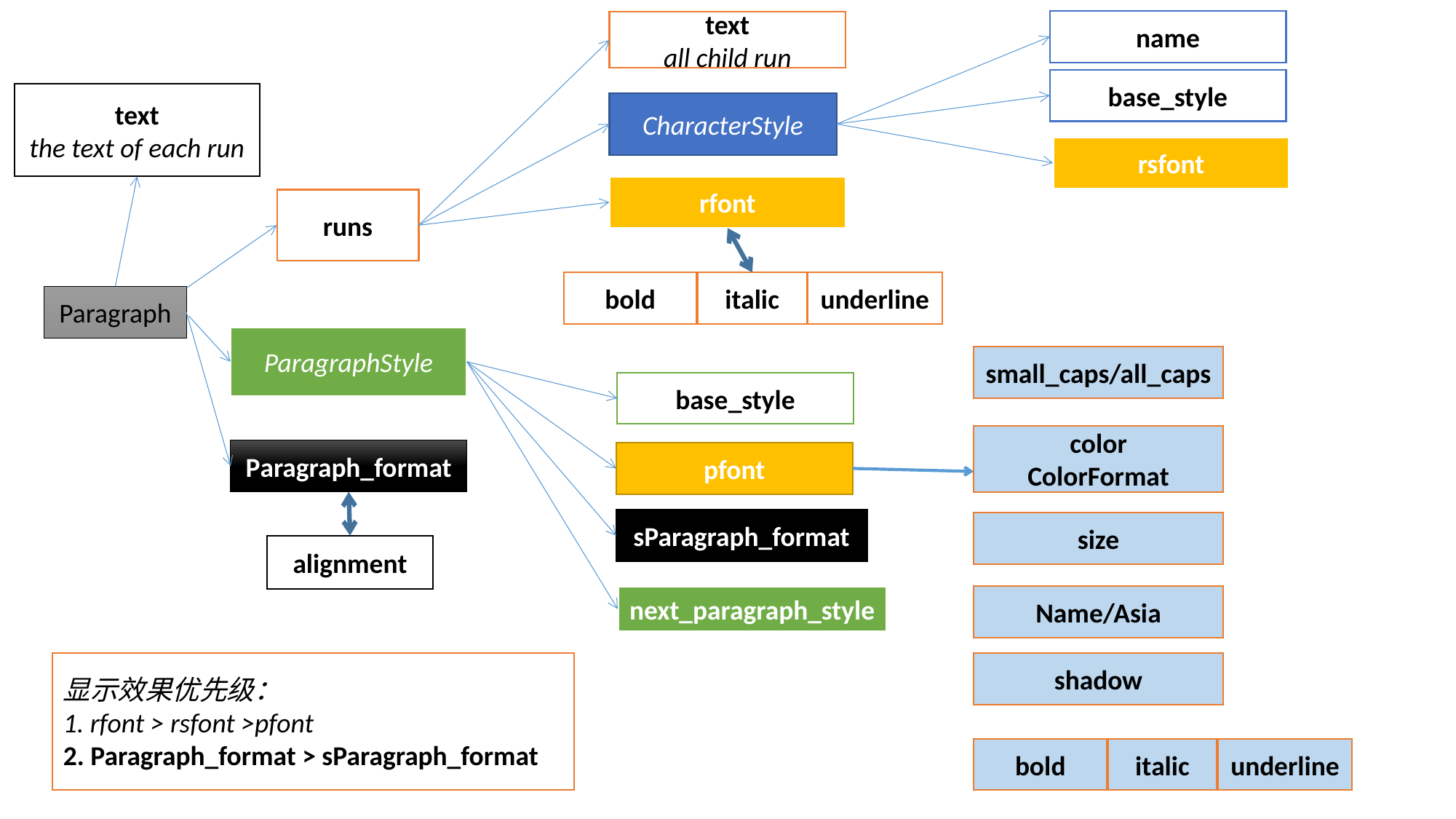

name
text
all child run
base_style
text
the text of each run
CharacterStyle
rsfont
rfont
runs
bold
italic
underline
Paragraph
ParagraphStyle
small_caps/all_caps
color
ColorFormat
size
Name/Asia
shadow
bold
italic
underline
base_style
Paragraph_format
pfont
sParagraph_format
alignment
next_paragraph_style
显示效果优先级：
1. rfont > rsfont >pfont
2. Paragraph_format > sParagraph_format